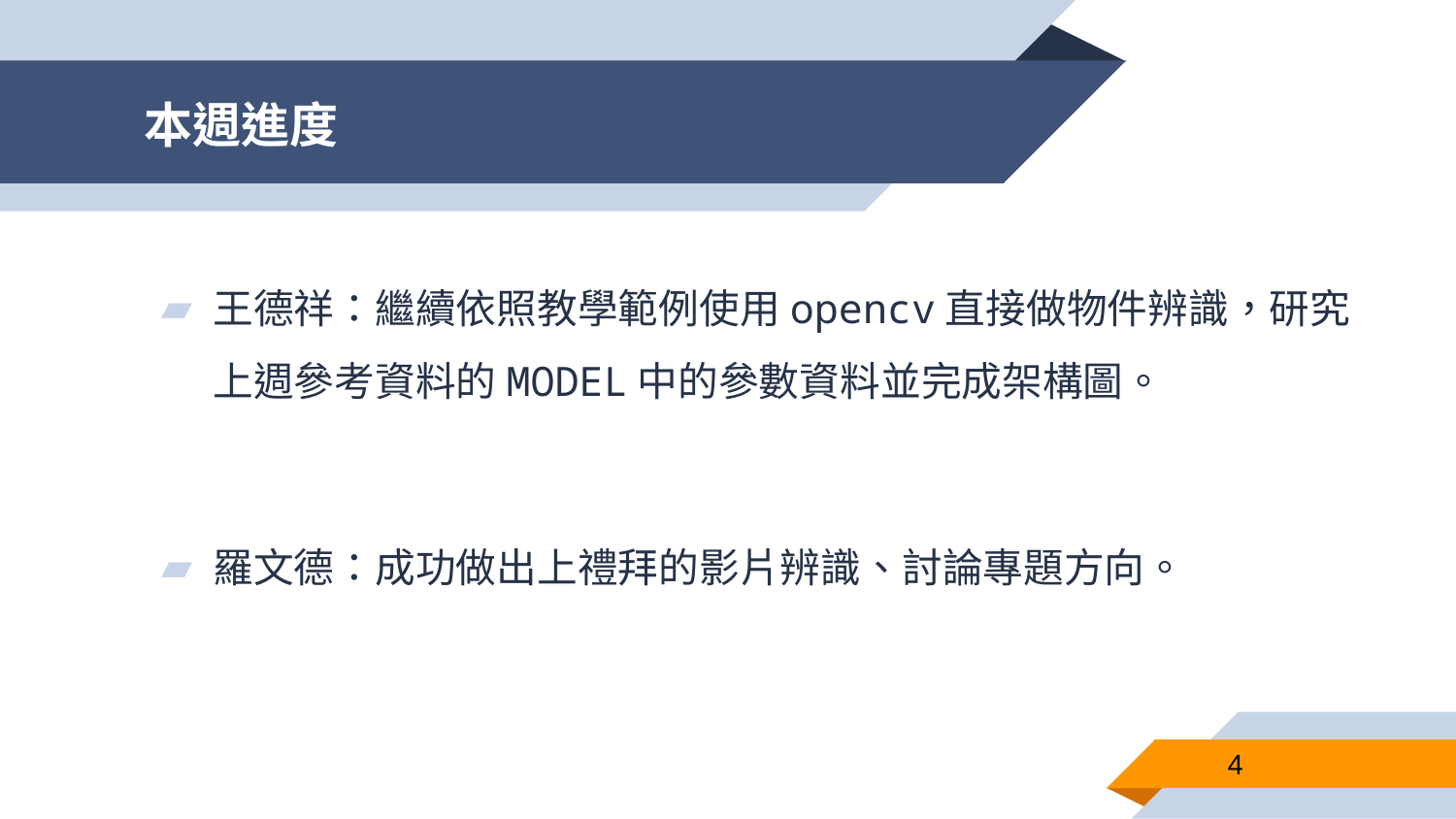

# 本週進度
王德祥：繼續依照教學範例使用opencv直接做物件辨識，研究上週參考資料的MODEL中的參數資料並完成架構圖。

羅文德：成功做出上禮拜的影片辨識、討論專題方向。
4